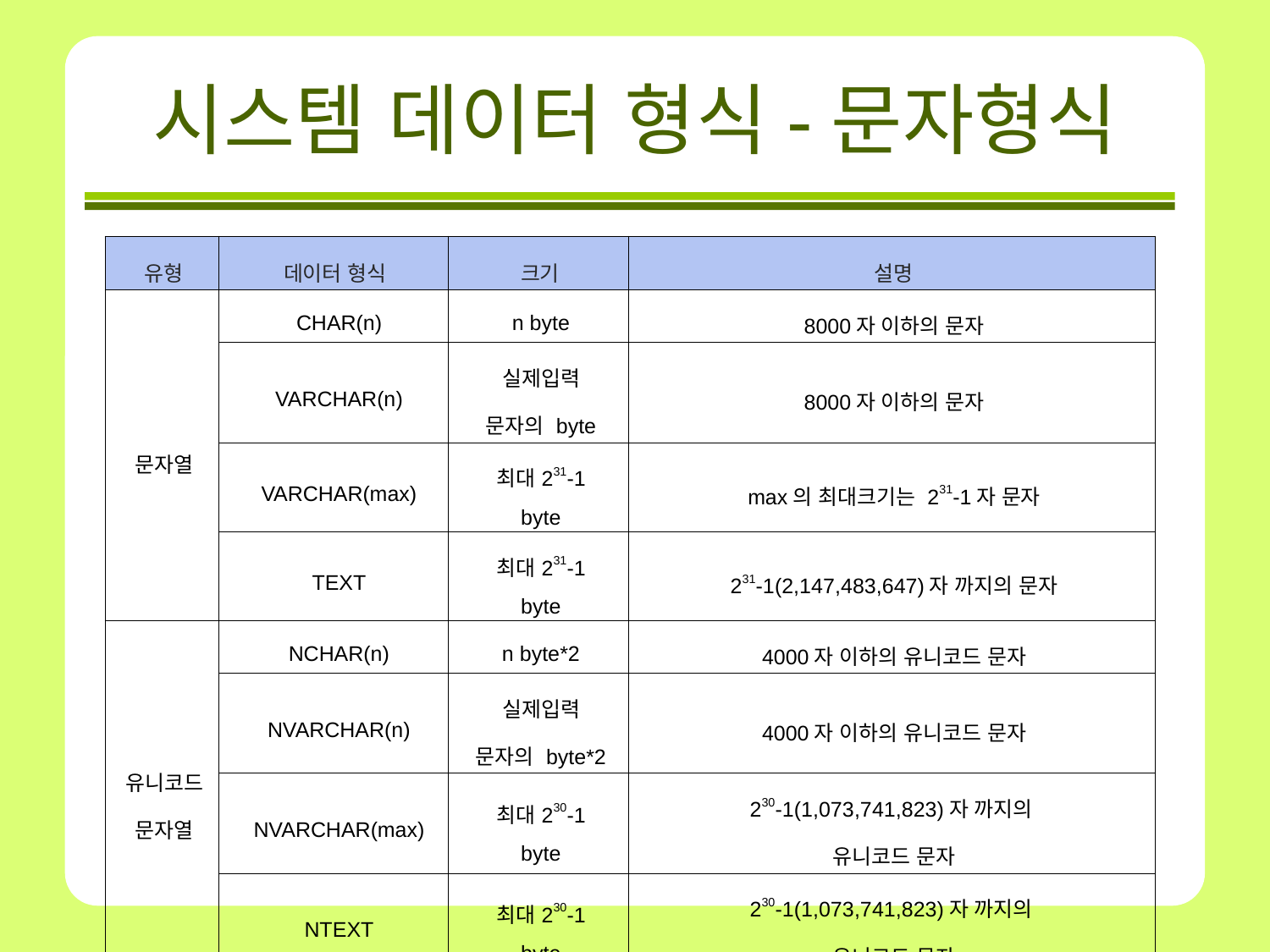

# 시스템 데이터 형식-문자형식
| 유형 | 데이터 형식 | 크기 | 설명 |
| --- | --- | --- | --- |
| 문자열 | CHAR(n) | n byte | 8000자 이하의 문자 |
|  | VARCHAR(n) | 실제입력 문자의 byte | 8000자 이하의 문자 |
|  | VARCHAR(max) | 최대231-1 byte | max의 최대크기는 231-1자 문자 |
|  | TEXT | 최대231-1 byte | 231-1(2,147,483,647)자 까지의 문자 |
| 유니코드 문자열 | NCHAR(n) | n byte\*2 | 4000자 이하의 유니코드 문자 |
|  | NVARCHAR(n) | 실제입력 문자의 byte\*2 | 4000자 이하의 유니코드 문자 |
|  | NVARCHAR(max) | 최대230-1 byte | 230-1(1,073,741,823)자 까지의 유니코드 문자 |
|  | NTEXT | 최대230-1 byte | 230-1(1,073,741,823)자 까지의 유니코드 문자 |